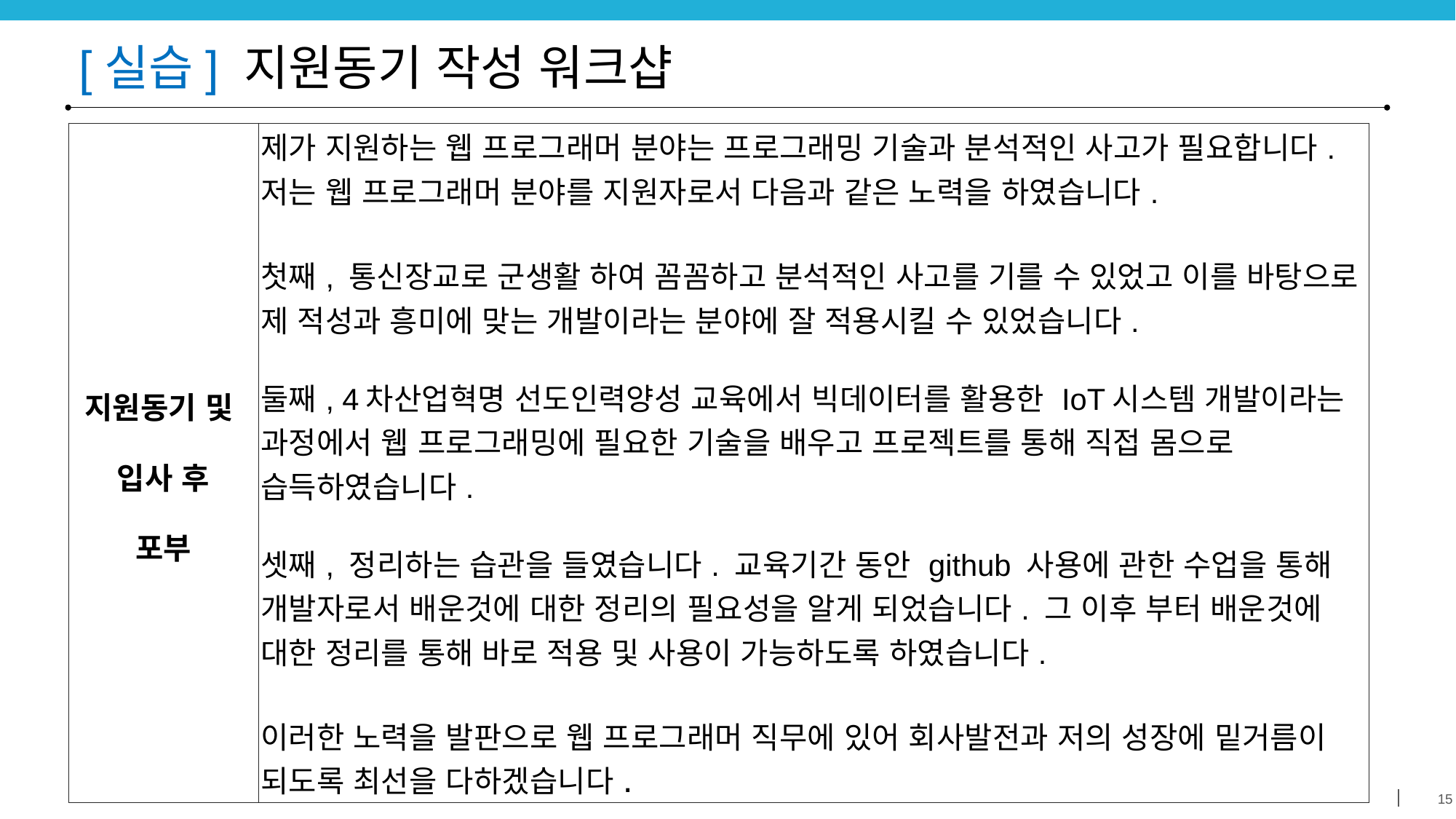

# [실습] 지원동기 작성 워크샵
| 지원동기 및 입사 후 포부 | 제가 지원하는 웹 프로그래머 분야는 프로그래밍 기술과 분석적인 사고가 필요합니다. 저는 웹 프로그래머 분야를 지원자로서 다음과 같은 노력을 하였습니다. 첫째, 통신장교로 군생활 하여 꼼꼼하고 분석적인 사고를 기를 수 있었고 이를 바탕으로 제 적성과 흥미에 맞는 개발이라는 분야에 잘 적용시킬 수 있었습니다. 둘째, 4차산업혁명 선도인력양성 교육에서 빅데이터를 활용한 IoT시스템 개발이라는 과정에서 웹 프로그래밍에 필요한 기술을 배우고 프로젝트를 통해 직접 몸으로 습득하였습니다. 셋째, 정리하는 습관을 들였습니다. 교육기간 동안 github 사용에 관한 수업을 통해 개발자로서 배운것에 대한 정리의 필요성을 알게 되었습니다. 그 이후 부터 배운것에 대한 정리를 통해 바로 적용 및 사용이 가능하도록 하였습니다. 이러한 노력을 발판으로 웹 프로그래머 직무에 있어 회사발전과 저의 성장에 밑거름이 되도록 최선을 다하겠습니다. |
| --- | --- |